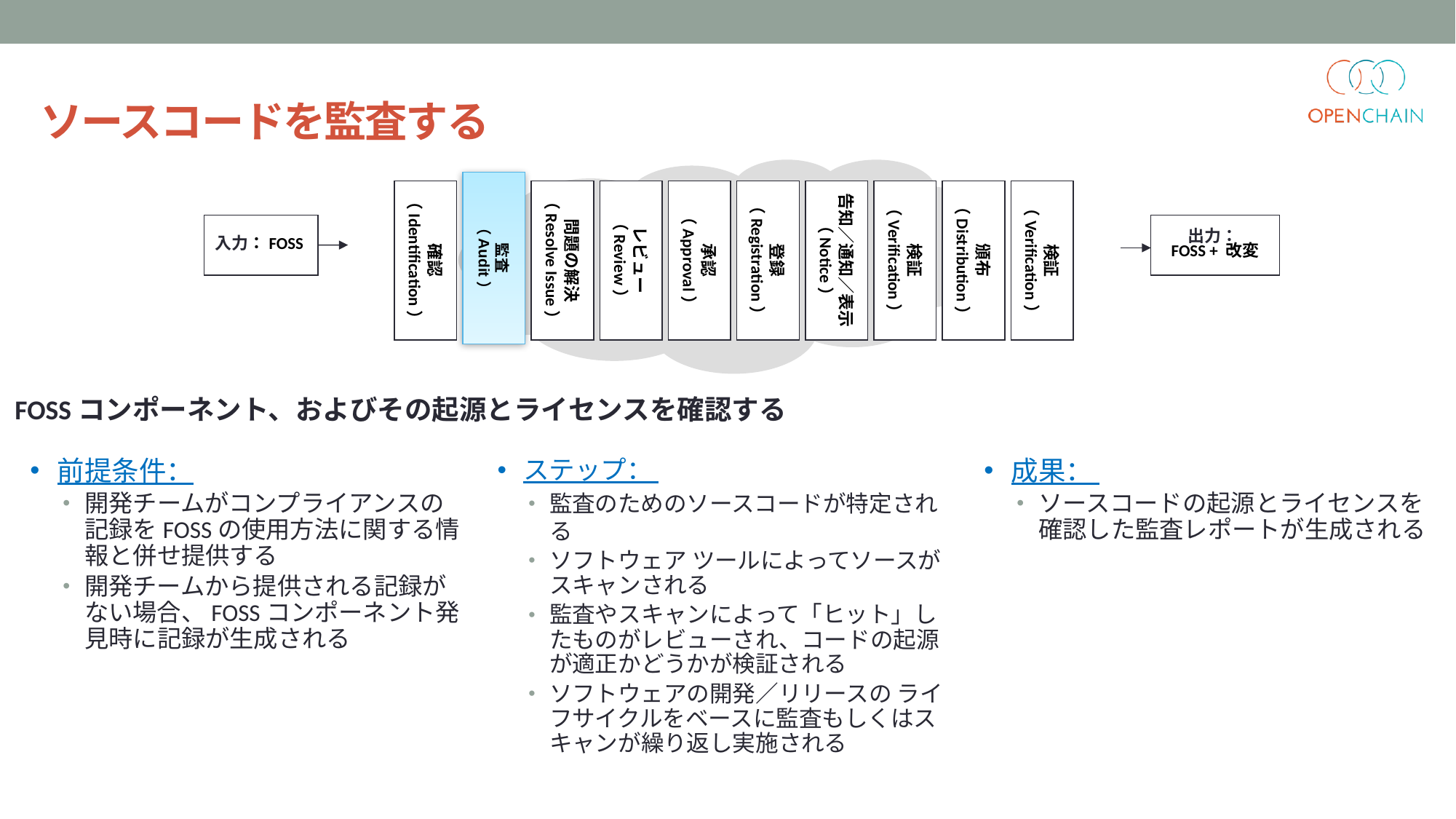

ソースコードを監査する

監査
（Audit）
出力：
FOSS + 改変
確認
（Identification）
問題の解決
（Resolve Issue）
レビュー
（Review）
承認
（Approval）
登録
（Registration）
告知／通知／表示（Notice）
検証
（Verification）
頒布
（Distribution）
検証
（Verification）
入力：FOSS
FOSSコンポーネント、およびその起源とライセンスを確認する
前提条件：
開発チームがコンプライアンスの記録をFOSSの使用方法に関する情報と併せ提供する
開発チームから提供される記録がない場合、FOSSコンポーネント発見時に記録が生成される

ステップ：
監査のためのソースコードが特定される
ソフトウェア ツールによってソースがスキャンされる
監査やスキャンによって「ヒット」したものがレビューされ、コードの起源が適正かどうかが検証される
ソフトウェアの開発／リリースの ライフサイクルをベースに監査もしくはスキャンが繰り返し実施される
成果：
ソースコードの起源とライセンスを確認した監査レポートが生成される